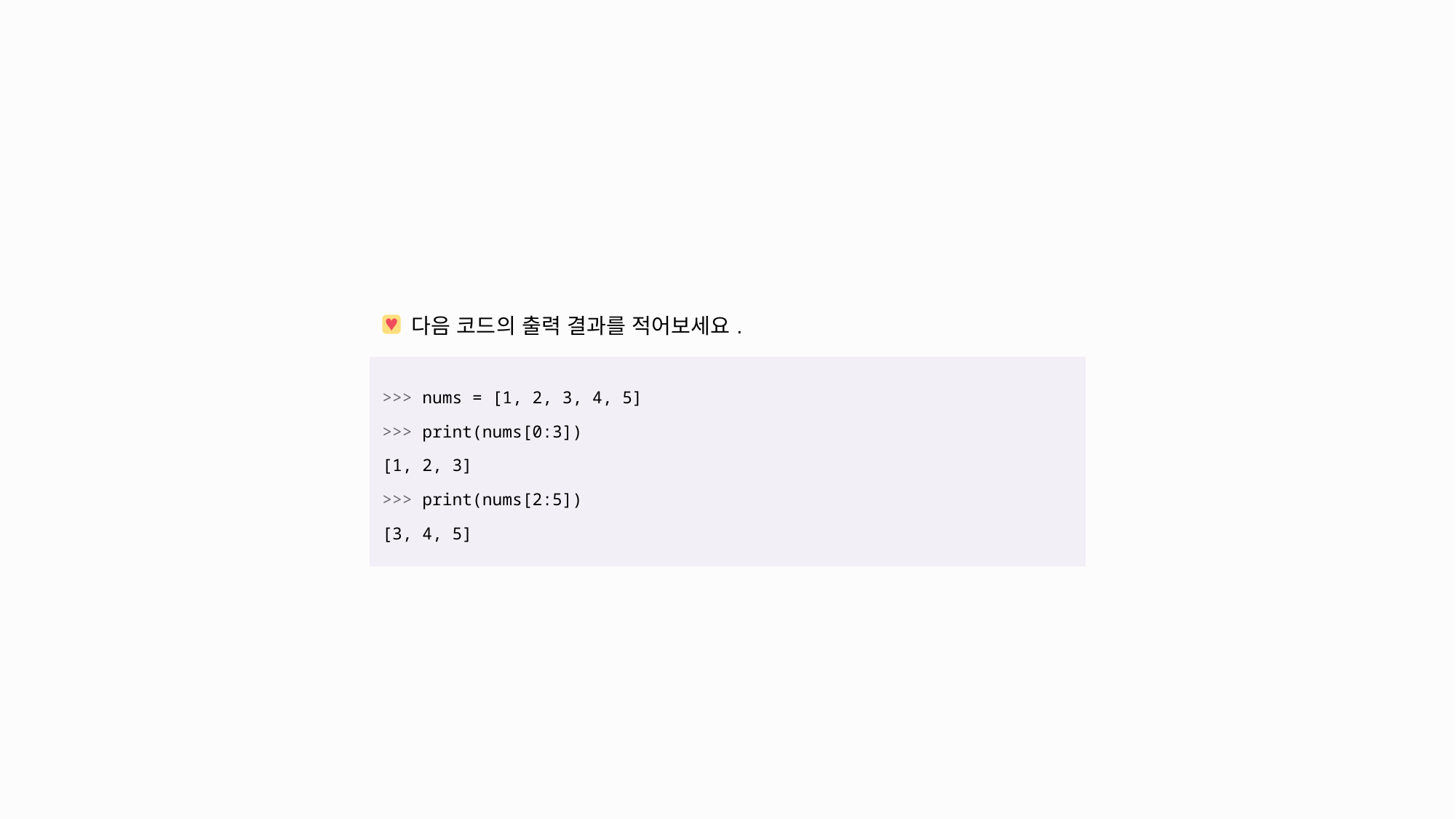

| 다음 코드의 출력 결과를 적어보세요. |
| --- |
| >>> nums = [1, 2, 3, 4, 5] >>> print(nums[0:3]) [1, 2, 3] >>> print(nums[2:5]) [3, 4, 5] |